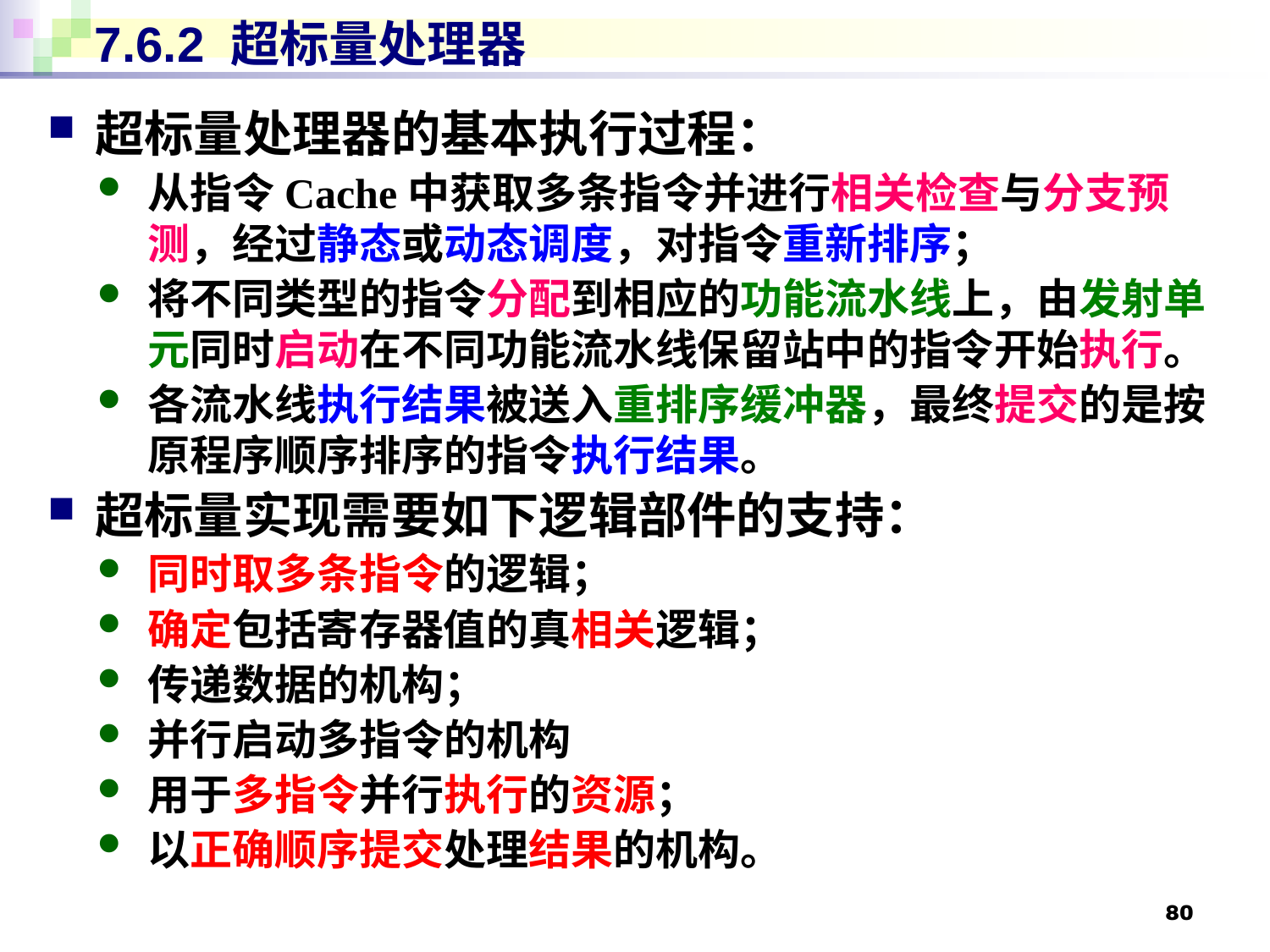

# 7.6.2 超标量处理器
超标量处理器的基本执行过程：
从指令Cache中获取多条指令并进行相关检查与分支预测，经过静态或动态调度，对指令重新排序；
将不同类型的指令分配到相应的功能流水线上，由发射单元同时启动在不同功能流水线保留站中的指令开始执行。
各流水线执行结果被送入重排序缓冲器，最终提交的是按原程序顺序排序的指令执行结果。
超标量实现需要如下逻辑部件的支持：
同时取多条指令的逻辑；
确定包括寄存器值的真相关逻辑；
传递数据的机构；
并行启动多指令的机构
用于多指令并行执行的资源；
以正确顺序提交处理结果的机构。
80